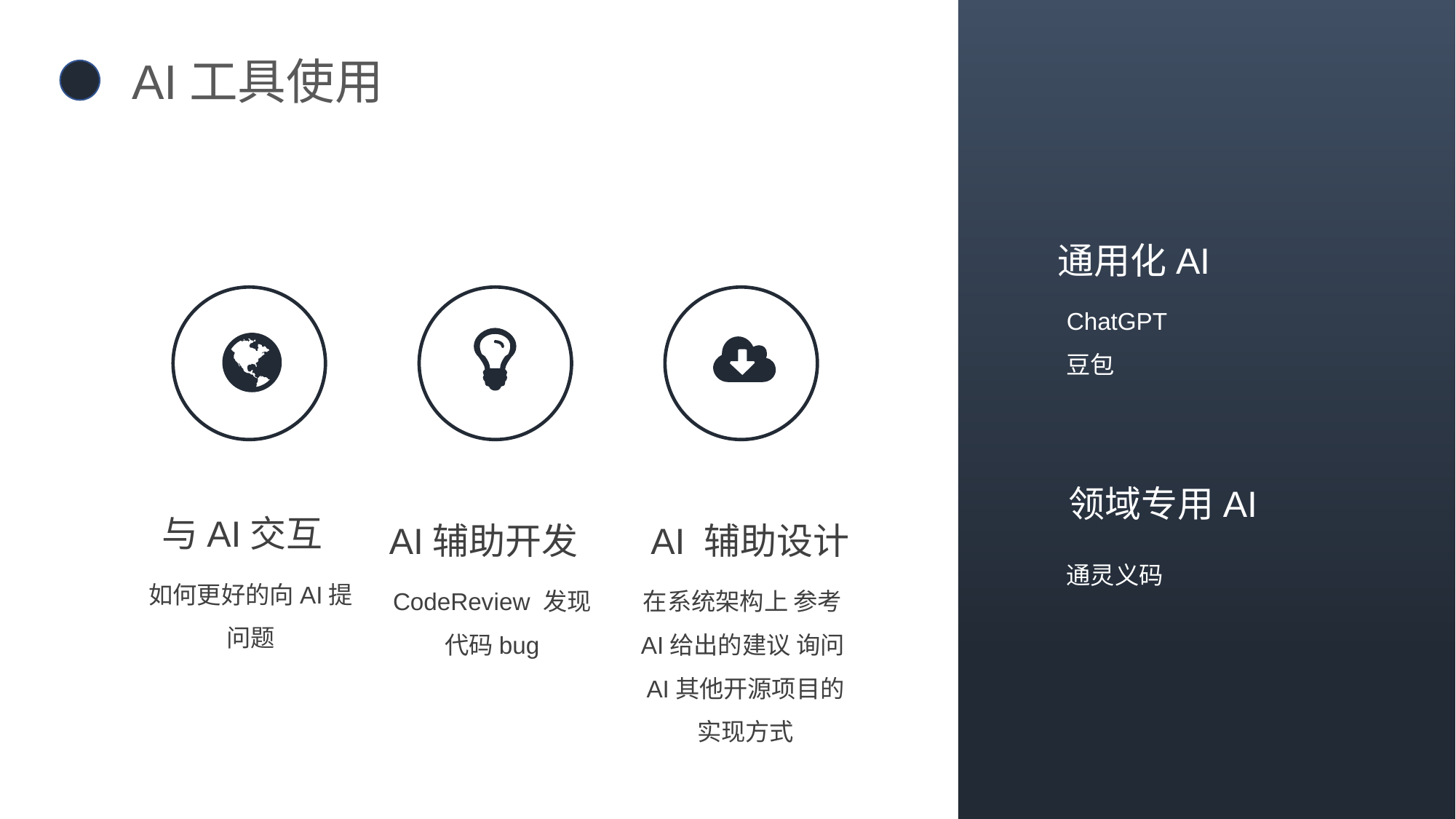

AI工具使用

通用化AI
ChatGPT
豆包

领域专用AI
与AI交互
AI辅助开发
AI 辅助设计
通灵义码

如何更好的向AI提问题
CodeReview 发现代码bug
在系统架构上 参考AI给出的建议 询问AI其他开源项目的实现方式